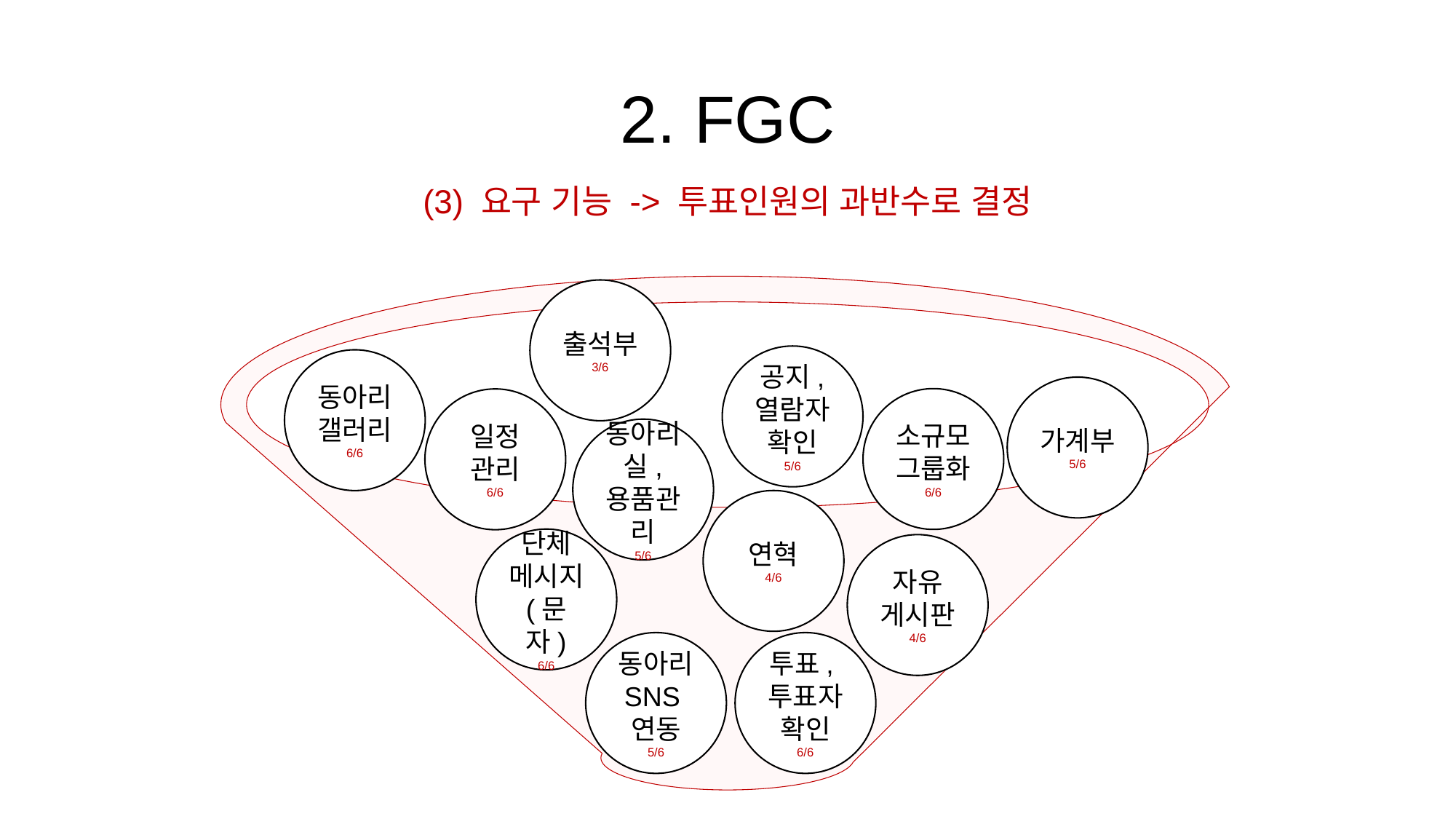

# 2. FGC
(3) 요구 기능 -> 투표인원의 과반수로 결정

출석부
3/6
공지, 열람자 확인
5/6
동아리
갤러리
6/6
가계부
5/6
소규모 그룹화
6/6
일정
관리
6/6
동아리실, 용품관리
5/6
연혁
4/6
단체
메시지
(문자)
6/6
자유 게시판
4/6
동아리 SNS
연동
5/6
투표,
투표자 확인
6/6